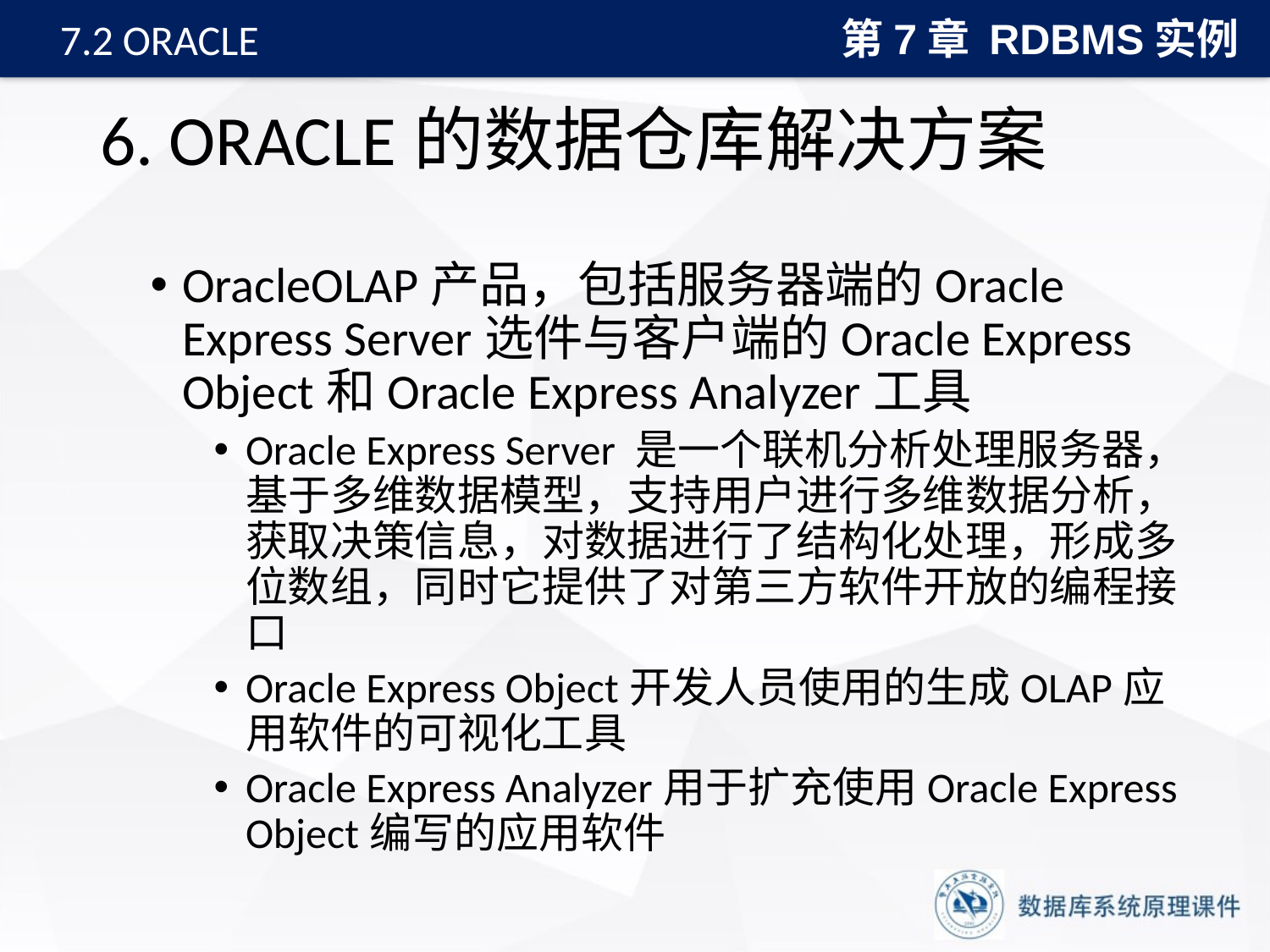

第7章 RDBMS实例
7.2 ORACLE
# 6. ORACLE的数据仓库解决方案
OracleOLAP产品，包括服务器端的Oracle Express Server选件与客户端的Oracle Express Object和Oracle Express Analyzer工具
Oracle Express Server 是一个联机分析处理服务器，基于多维数据模型，支持用户进行多维数据分析，获取决策信息，对数据进行了结构化处理，形成多位数组，同时它提供了对第三方软件开放的编程接口
Oracle Express Object开发人员使用的生成OLAP应用软件的可视化工具
Oracle Express Analyzer用于扩充使用Oracle Express Object编写的应用软件